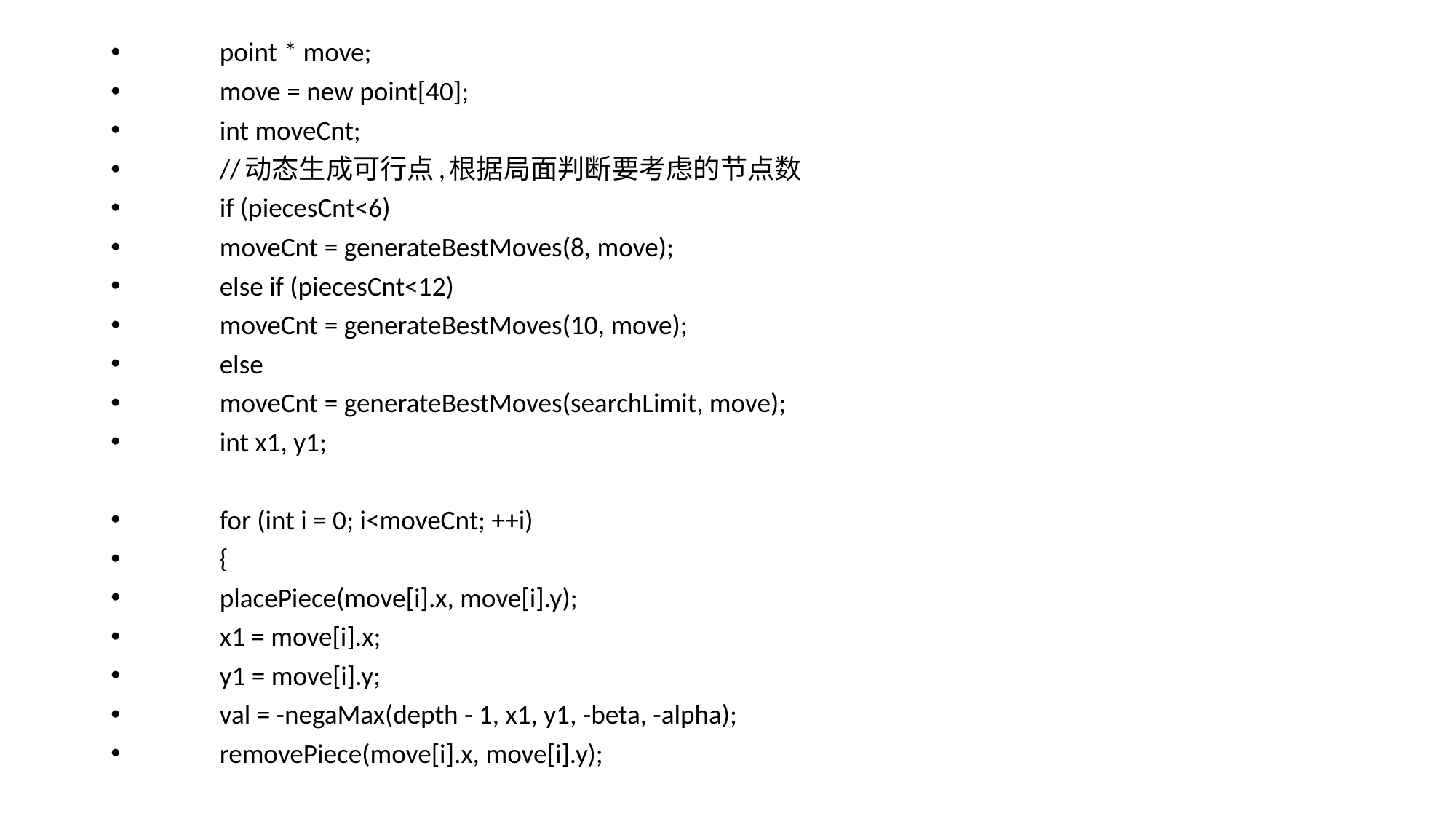

point * move;
	move = new point[40];
	int moveCnt;
	//动态生成可行点,根据局面判断要考虑的节点数
	if (piecesCnt<6)
		moveCnt = generateBestMoves(8, move);
	else if (piecesCnt<12)
		moveCnt = generateBestMoves(10, move);
	else
		moveCnt = generateBestMoves(searchLimit, move);
	int x1, y1;

	for (int i = 0; i<moveCnt; ++i)
	{
		placePiece(move[i].x, move[i].y);
		x1 = move[i].x;
		y1 = move[i].y;
		val = -negaMax(depth - 1, x1, y1, -beta, -alpha);
		removePiece(move[i].x, move[i].y);